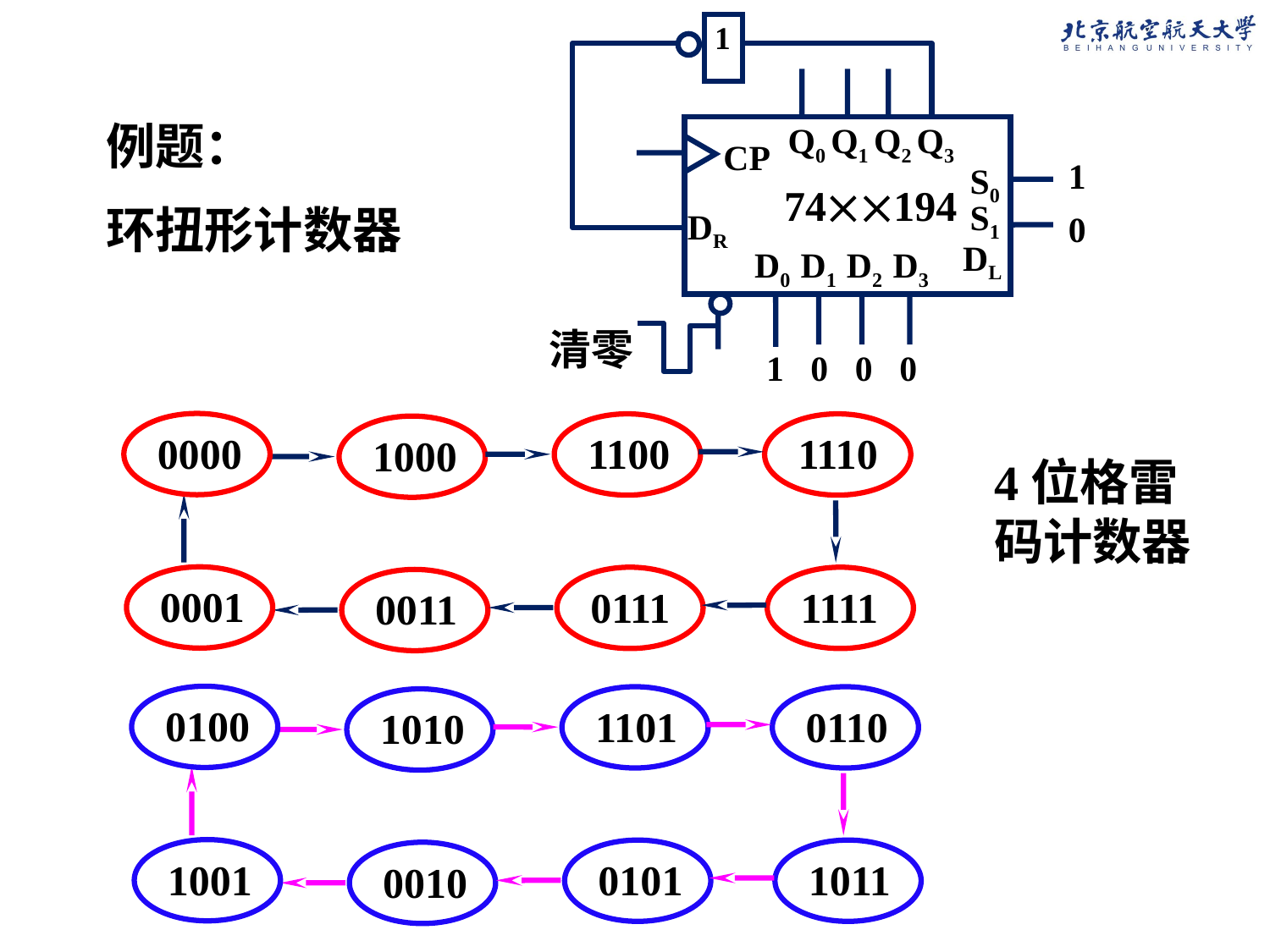

1

Q0 Q1 Q2 Q3

CP

1

S0

S1
DR
0

DL
D0  D1  D2  D3

清零

1   0   0   0
74××194
例题：
环扭形计数器

0000

1100

1110

1000

0001

0111

1111

0011

4位格雷码计数器

0100
1101
0110
1010

1001
0101
1011
0010

5